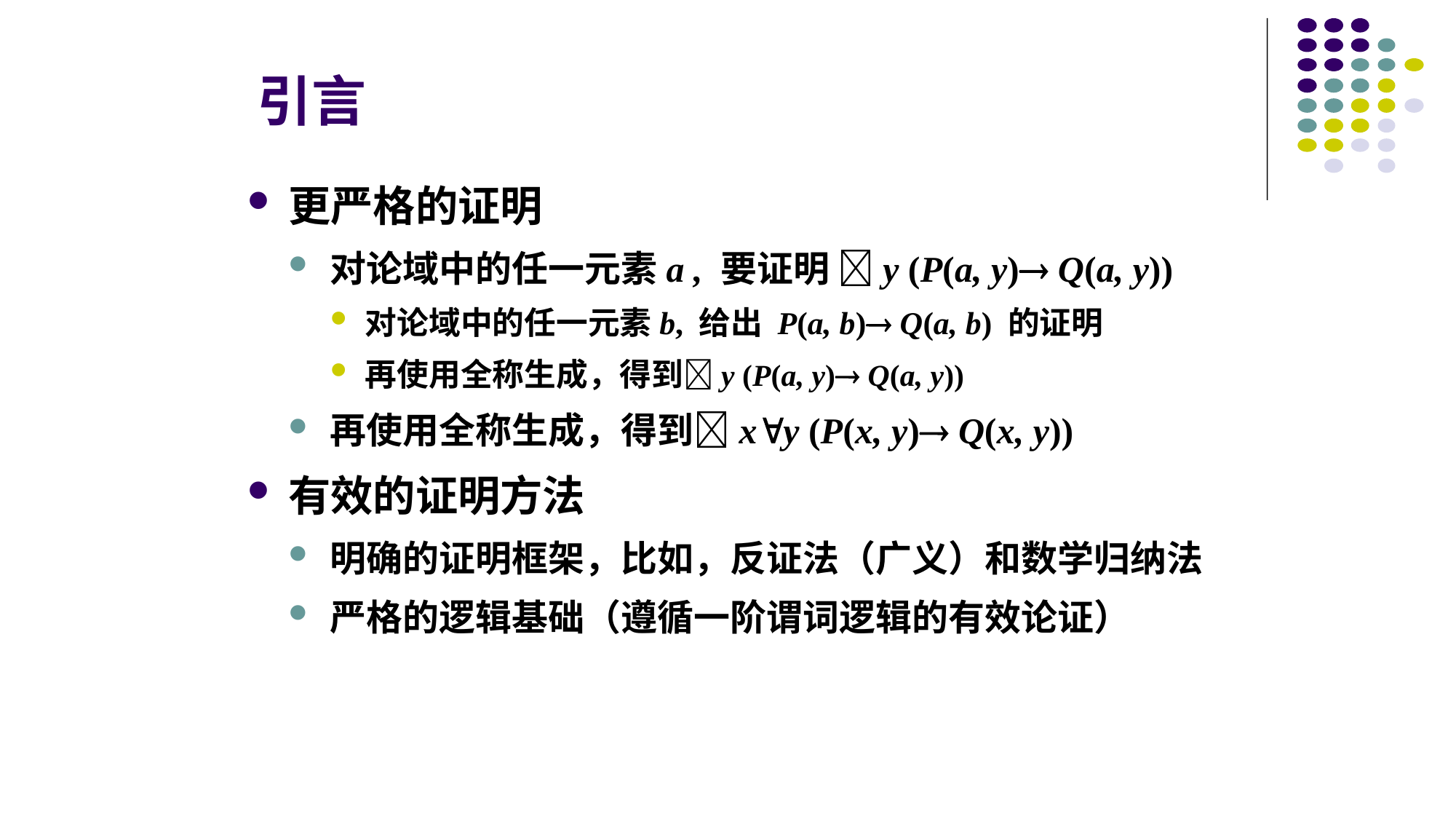

# 引言
更严格的证明
对论域中的任一元素a , 要证明 ∀y (P(a, y)→ Q(a, y))
对论域中的任一元素b, 给出 P(a, b)→ Q(a, b) 的证明
再使用全称生成，得到∀y (P(a, y)→ Q(a, y))
再使用全称生成，得到∀x∀y (P(x, y)→ Q(x, y))
有效的证明方法
明确的证明框架，比如，反证法（广义）和数学归纳法
严格的逻辑基础（遵循一阶谓词逻辑的有效论证）